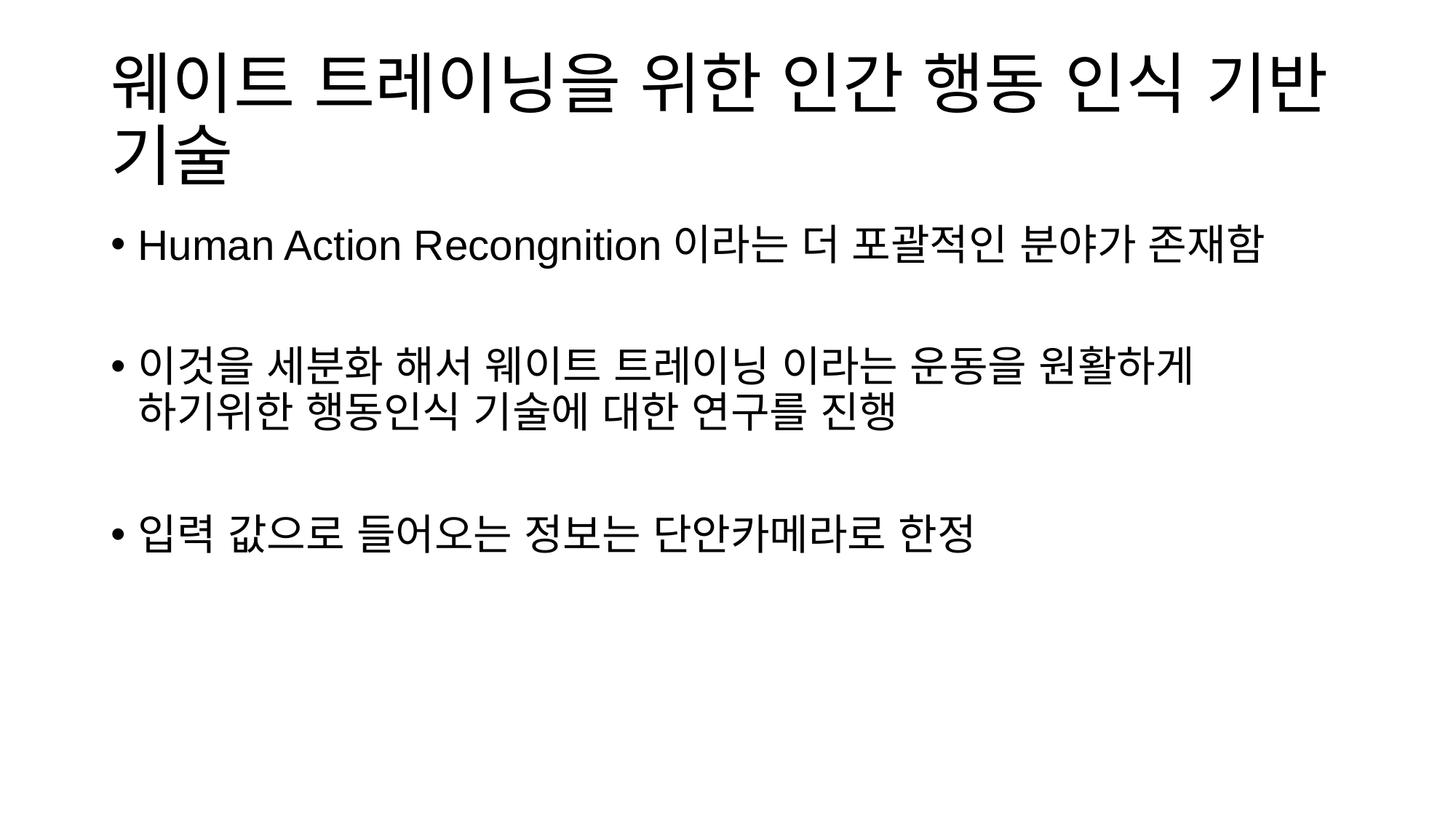

# 웨이트 트레이닝을 위한 인간 행동 인식 기반 기술
Human Action Recongnition이라는 더 포괄적인 분야가 존재함

이것을 세분화 해서 웨이트 트레이닝 이라는 운동을 원활하게 하기위한 행동인식 기술에 대한 연구를 진행

입력 값으로 들어오는 정보는 단안카메라로 한정